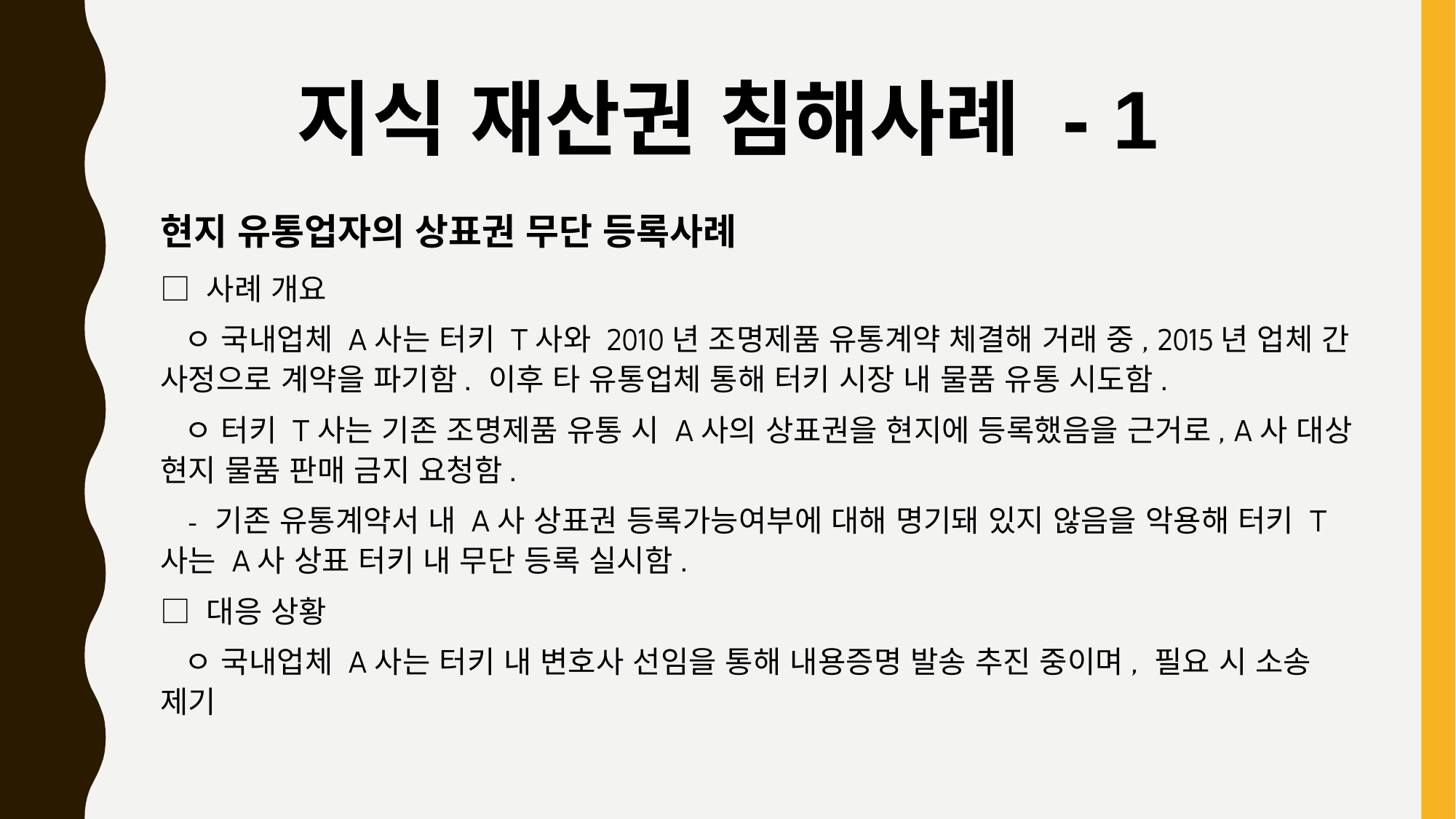

지식 재산권 침해사례 - 1
현지 유통업자의 상표권 무단 등록사례
□ 사례 개요
  ㅇ 국내업체 A사는 터키 T사와 2010년 조명제품 유통계약 체결해 거래 중, 2015년 업체 간 사정으로 계약을 파기함. 이후 타 유통업체 통해 터키 시장 내 물품 유통 시도함.
  ㅇ 터키 T사는 기존 조명제품 유통 시 A사의 상표권을 현지에 등록했음을 근거로, A사 대상 현지 물품 판매 금지 요청함.
   - 기존 유통계약서 내 A사 상표권 등록가능여부에 대해 명기돼 있지 않음을 악용해 터키 T사는 A사 상표 터키 내 무단 등록 실시함.
□ 대응 상황
  ㅇ 국내업체 A사는 터키 내 변호사 선임을 통해 내용증명 발송 추진 중이며, 필요 시 소송 제기